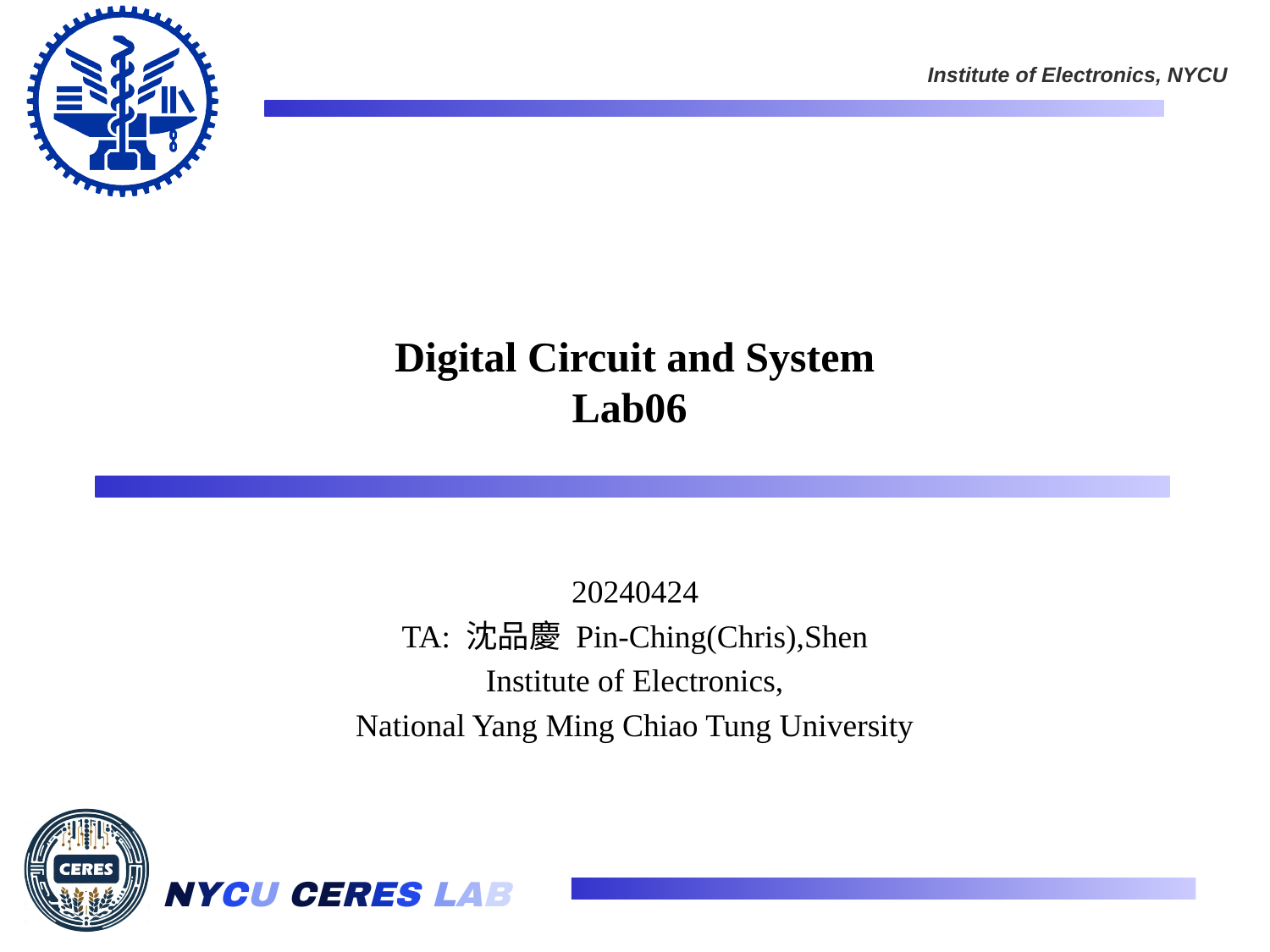

# Digital Circuit and System Lab06
20240424
TA: 沈品慶 Pin-Ching(Chris),Shen
Institute of Electronics,
National Yang Ming Chiao Tung University